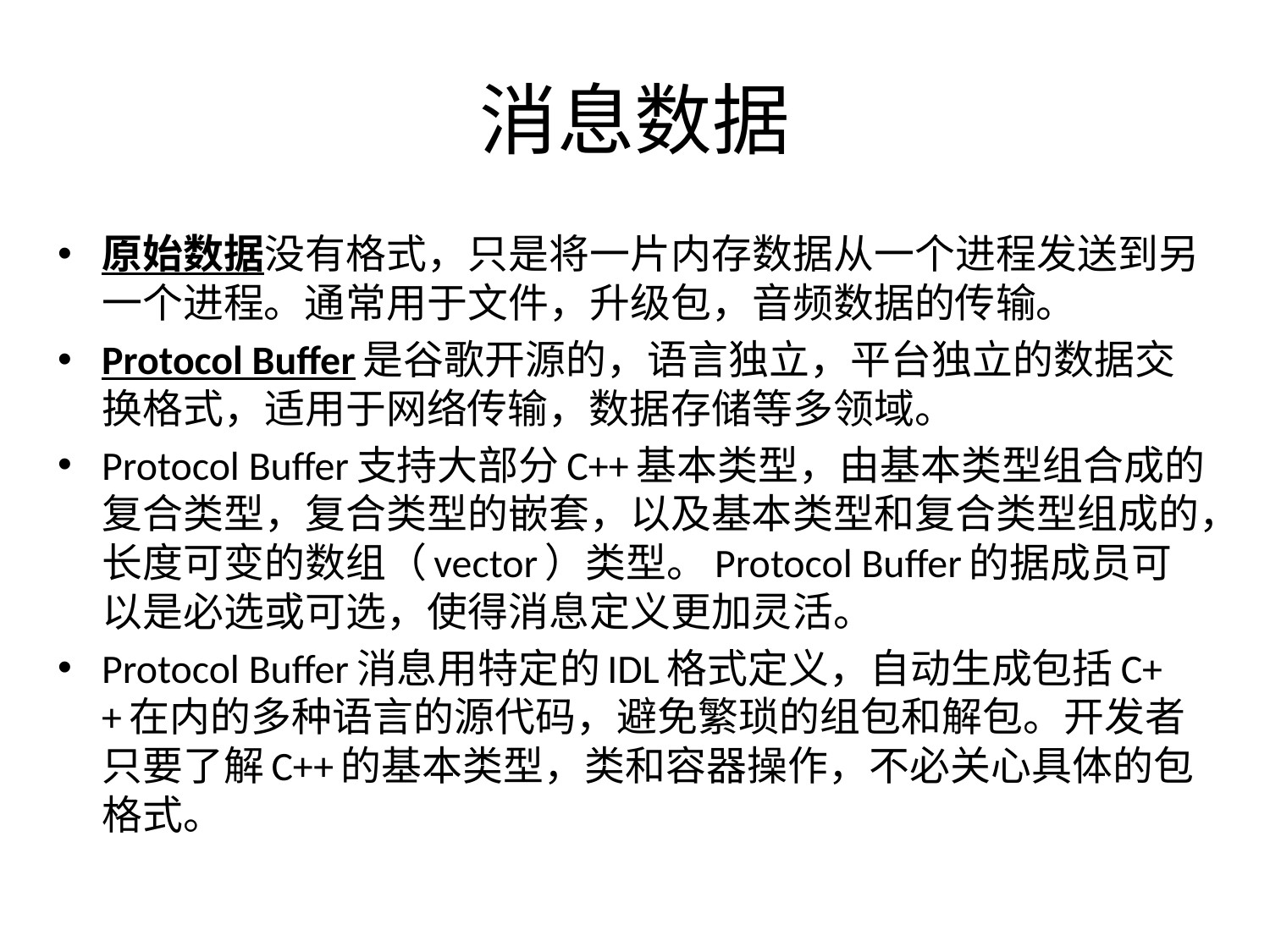

# 消息数据
原始数据没有格式，只是将一片内存数据从一个进程发送到另一个进程。通常用于文件，升级包，音频数据的传输。
Protocol Buffer是谷歌开源的，语言独立，平台独立的数据交换格式，适用于网络传输，数据存储等多领域。
Protocol Buffer支持大部分C++基本类型，由基本类型组合成的复合类型，复合类型的嵌套，以及基本类型和复合类型组成的，长度可变的数组（vector）类型。Protocol Buffer的据成员可以是必选或可选，使得消息定义更加灵活。
Protocol Buffer消息用特定的IDL格式定义，自动生成包括C++在内的多种语言的源代码，避免繁琐的组包和解包。开发者只要了解C++的基本类型，类和容器操作，不必关心具体的包格式。